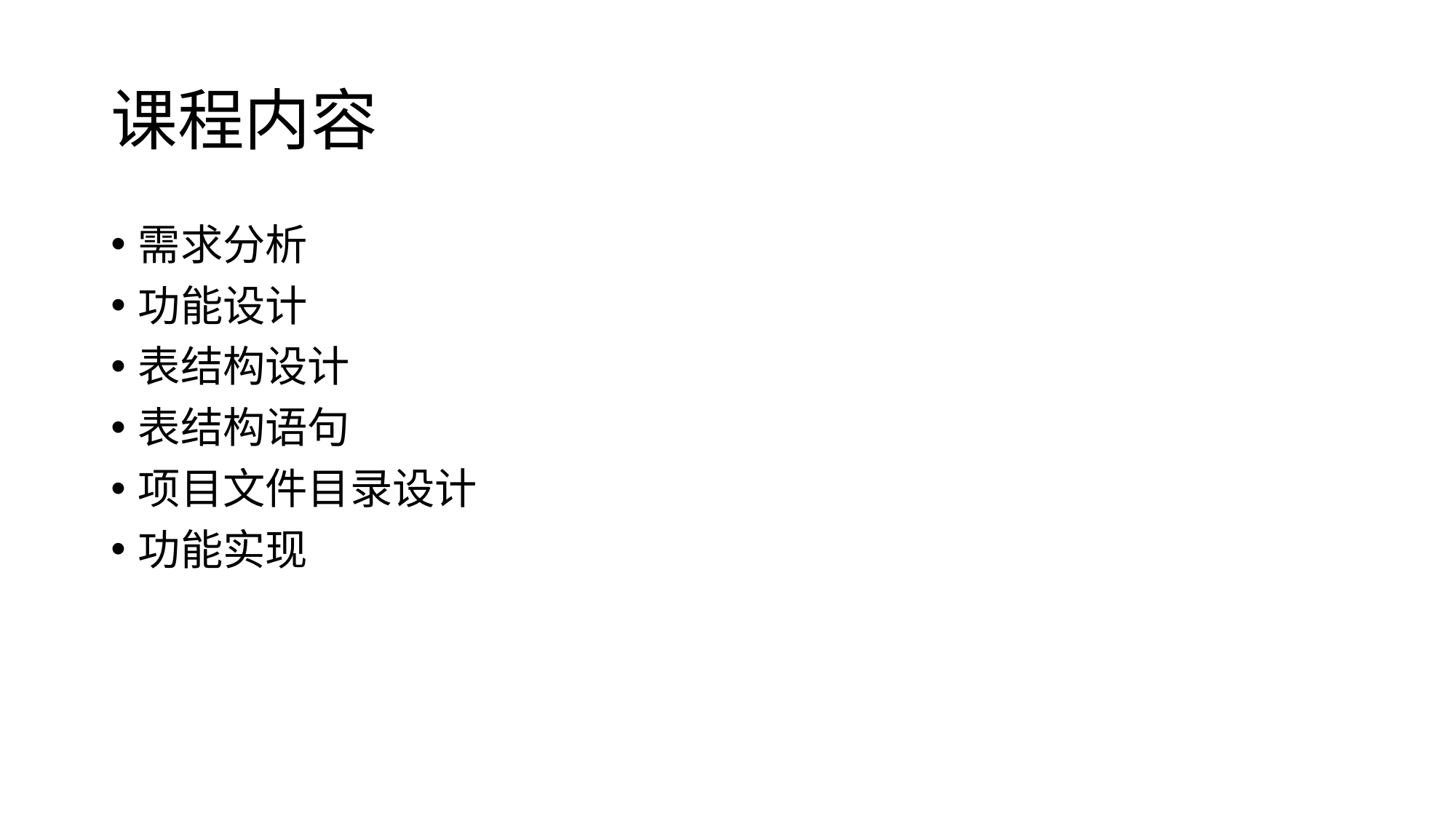

# 课程内容
需求分析
功能设计
表结构设计
表结构语句
项目文件目录设计
功能实现